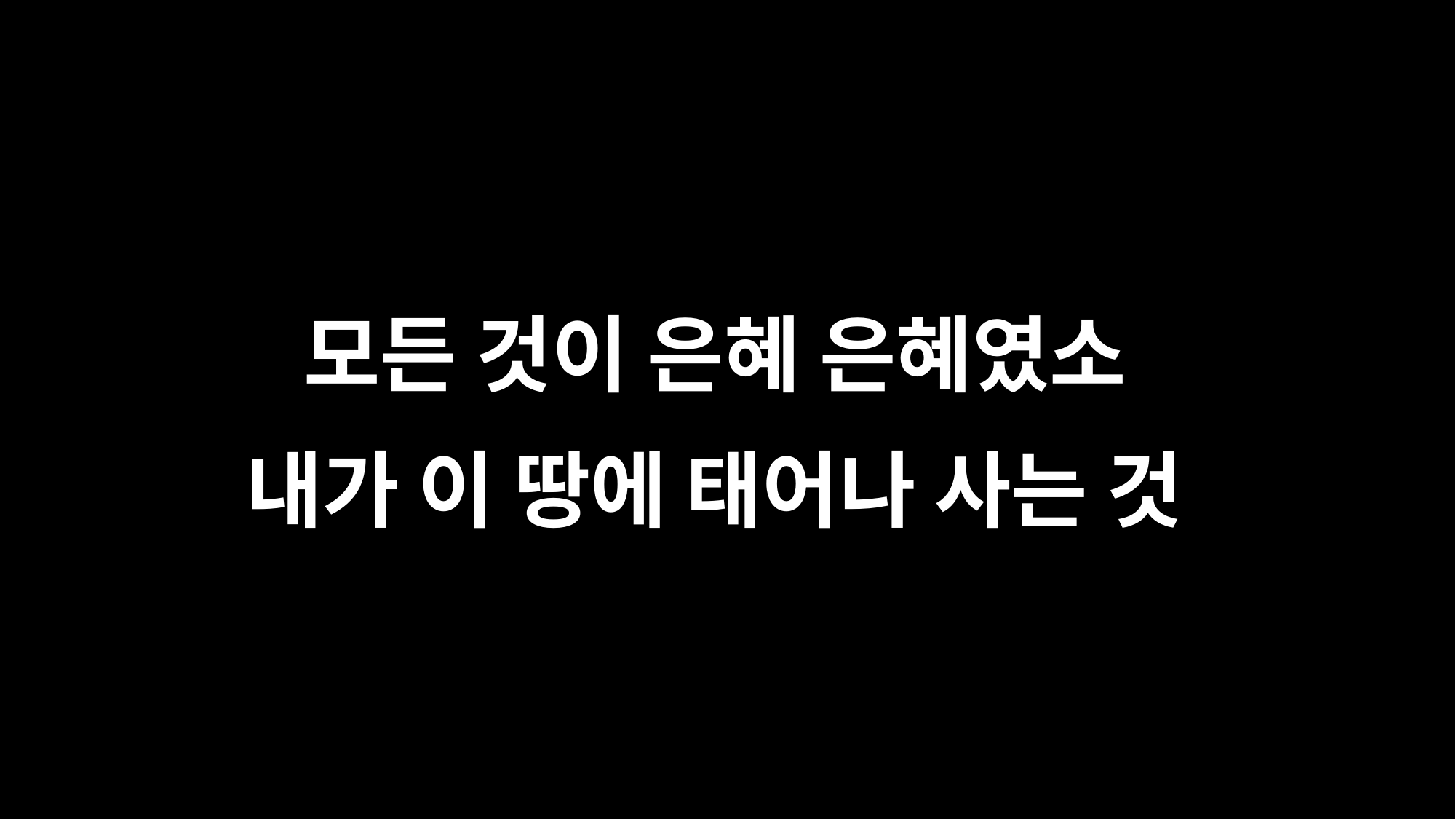

모든 것이 은혜 은혜였소
내가 이 땅에 태어나 사는 것